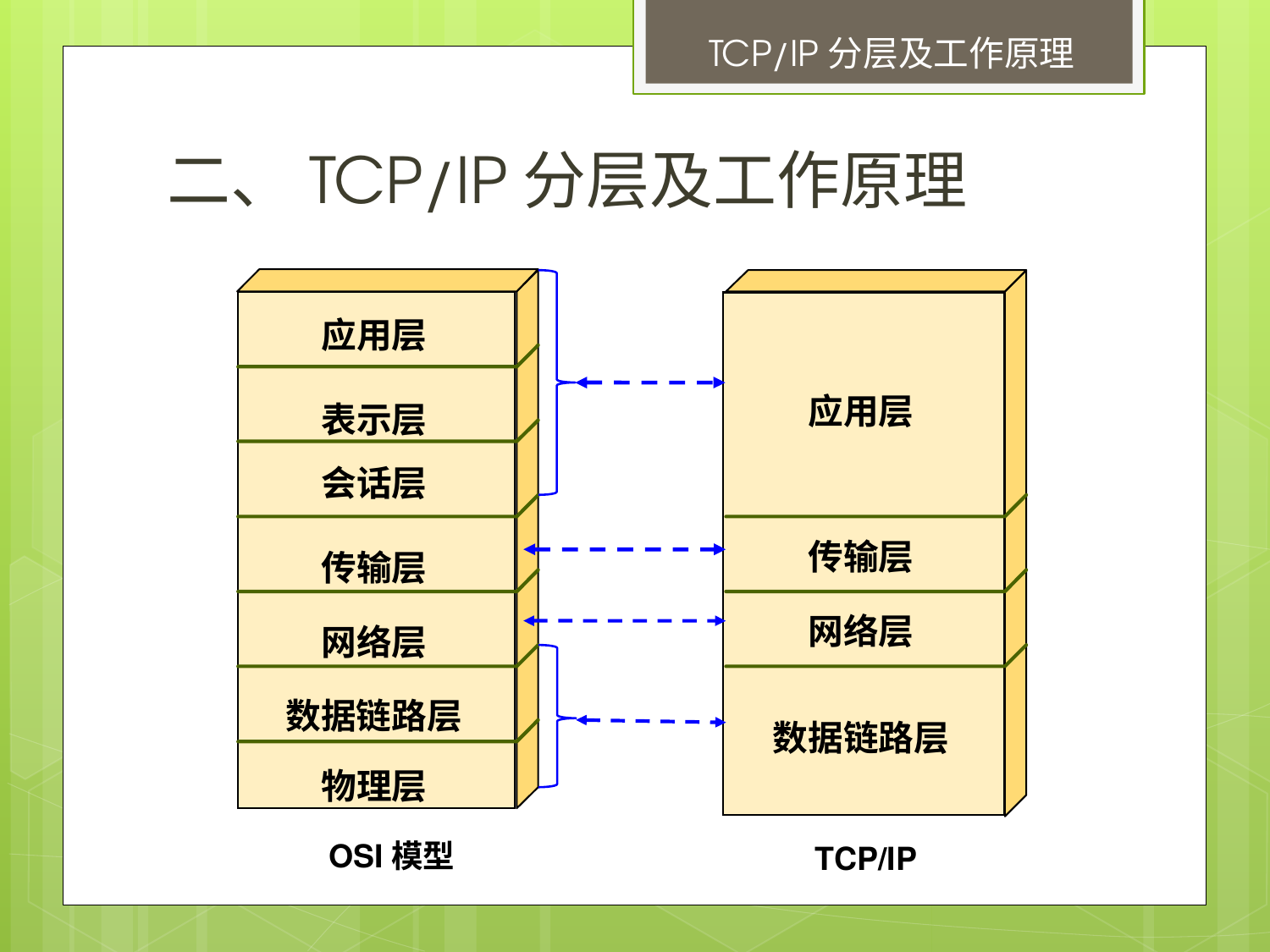

TCP/IP分层及工作原理
二、TCP/IP分层及工作原理

应用层

应用层
表示层

会话层

传输层
传输层

网络层
网络层

数据链路层
数据链路层

物理层
OSI模型
TCP/IP